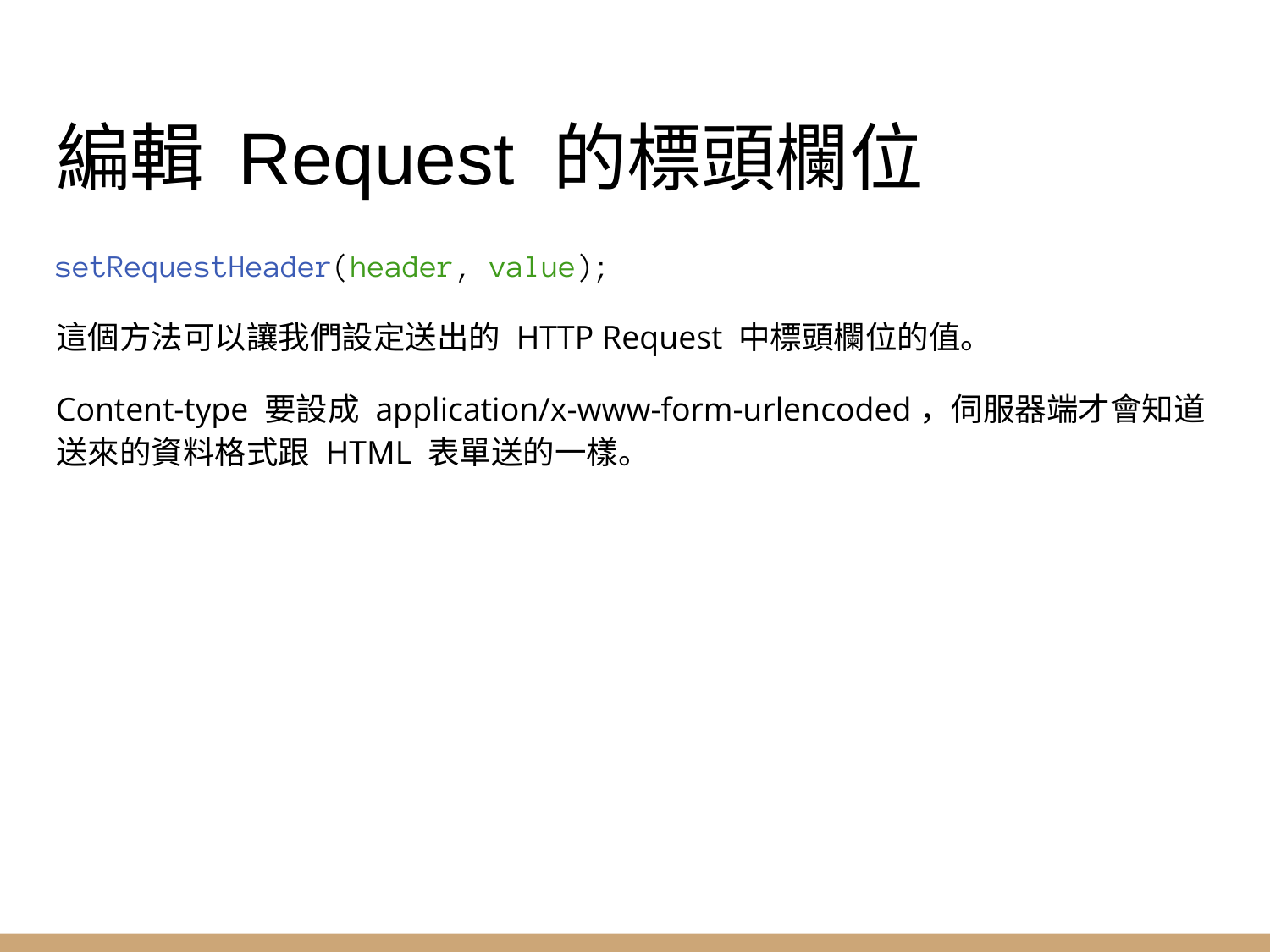

# 編輯 Request 的標頭欄位
setRequestHeader(header, value);
這個方法可以讓我們設定送出的 HTTP Request 中標頭欄位的值。
Content-type 要設成 application/x-www-form-urlencoded，伺服器端才會知道送來的資料格式跟 HTML 表單送的一樣。